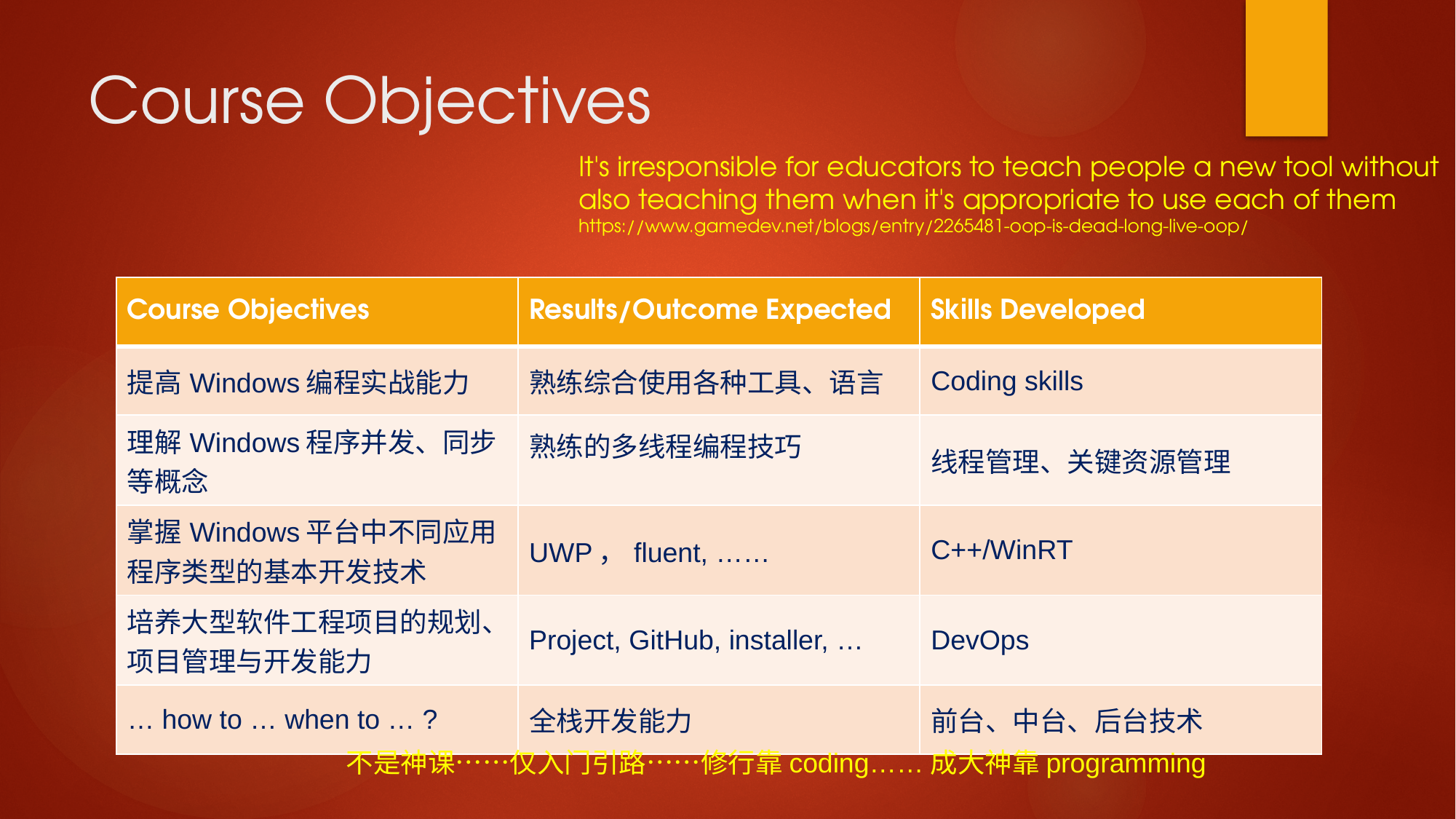

# Course Objectives
It's irresponsible for educators to teach people a new tool without also teaching them when it's appropriate to use each of them
https://www.gamedev.net/blogs/entry/2265481-oop-is-dead-long-live-oop/
| Course Objectives | Results/Outcome Expected | Skills Developed |
| --- | --- | --- |
| 提高Windows编程实战能力 | 熟练综合使用各种工具、语言 | Coding skills |
| 理解Windows程序并发、同步等概念 | 熟练的多线程编程技巧 | 线程管理、关键资源管理 |
| 掌握Windows平台中不同应用程序类型的基本开发技术 | UWP，fluent, …… | C++/WinRT |
| 培养大型软件工程项目的规划、项目管理与开发能力 | Project, GitHub, installer, … | DevOps |
| … how to … when to … ? | 全栈开发能力 | 前台、中台、后台技术 |
不是神课……仅入门引路……修行靠coding……成大神靠programming